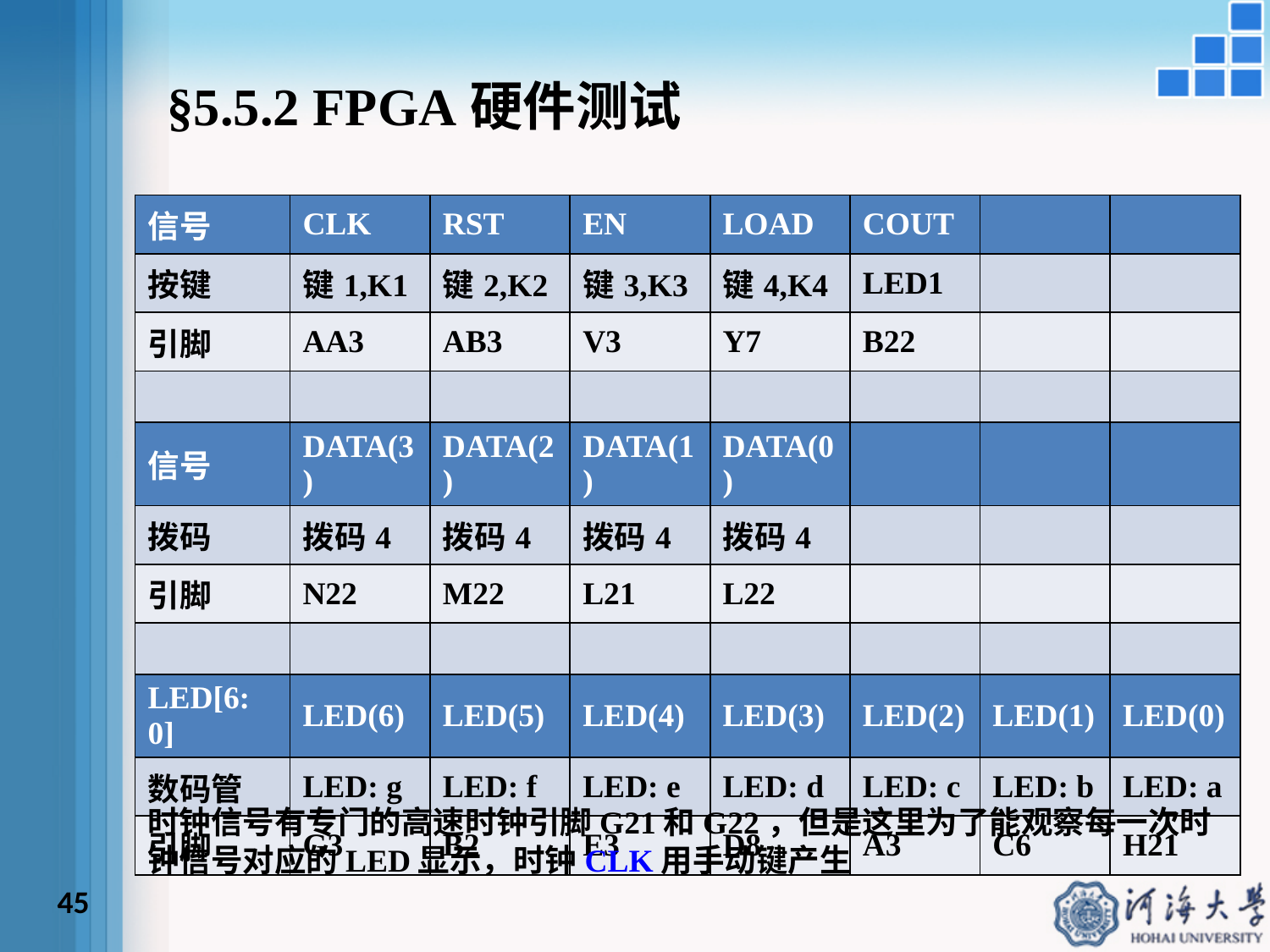

§5.5.2 FPGA硬件测试
| 信号 | CLK | RST | EN | LOAD | COUT |  |  |
| --- | --- | --- | --- | --- | --- | --- | --- |
| 按键 | 键1,K1 | 键2,K2 | 键3,K3 | 键4,K4 | LED1 |  |  |
| 引脚 | AA3 | AB3 | V3 | Y7 | B22 |  |  |
|  |  |  |  |  |  |  |  |
| 信号 | DATA(3) | DATA(2) | DATA(1) | DATA(0) |  |  |  |
| 拨码 | 拨码4 | 拨码4 | 拨码4 | 拨码4 |  |  |  |
| 引脚 | N22 | M22 | L21 | L22 |  |  |  |
|  |  |  |  |  |  |  |  |
| LED[6: 0] | LED(6) | LED(5) | LED(4) | LED(3) | LED(2) | LED(1) | LED(0) |
| 数码管 | LED: g | LED: f | LED: e | LED: d | LED: c | LED: b | LED: a |
| 引脚 | G3 | B2 | E3 | D8 | A3 | C6 | H21 |
时钟信号有专门的高速时钟引脚G21和G22，但是这里为了能观察每一次时钟信号对应的LED显示，时钟CLK用手动键产生
45